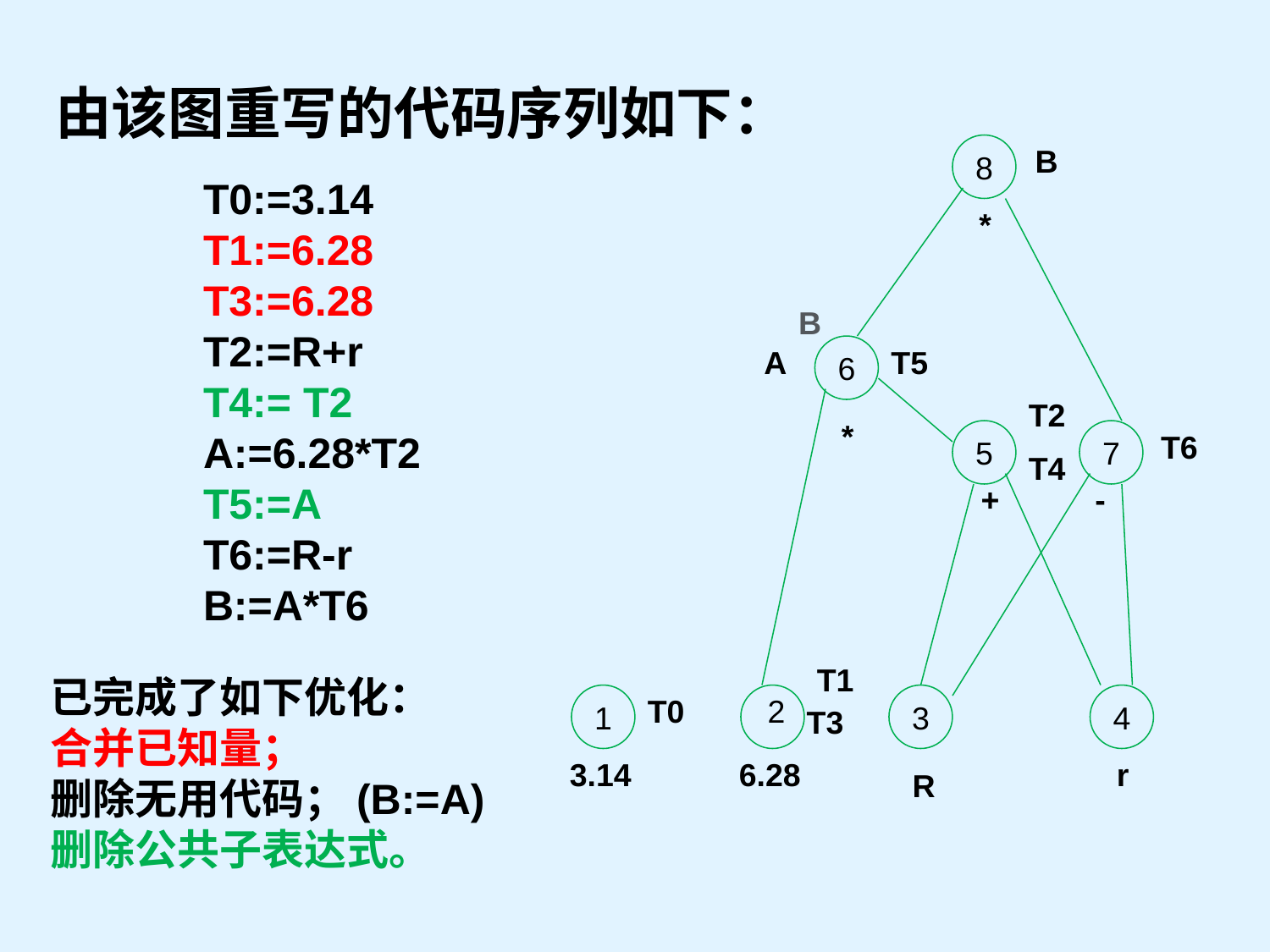

由该图重写的代码序列如下：
8
B

*

B
A
6
T5

T2
*
5
7
T6
T4

+

-

T1
1
T0

2
3
4
T3
3.14
6.28
r
R
	T0:=3.14
	T1:=6.28
	T3:=6.28
	T2:=R+r
	T4:= T2
	A:=6.28*T2
	T5:=A
	T6:=R-r
	B:=A*T6
已完成了如下优化：
合并已知量；
删除无用代码；(B:=A)
删除公共子表达式。